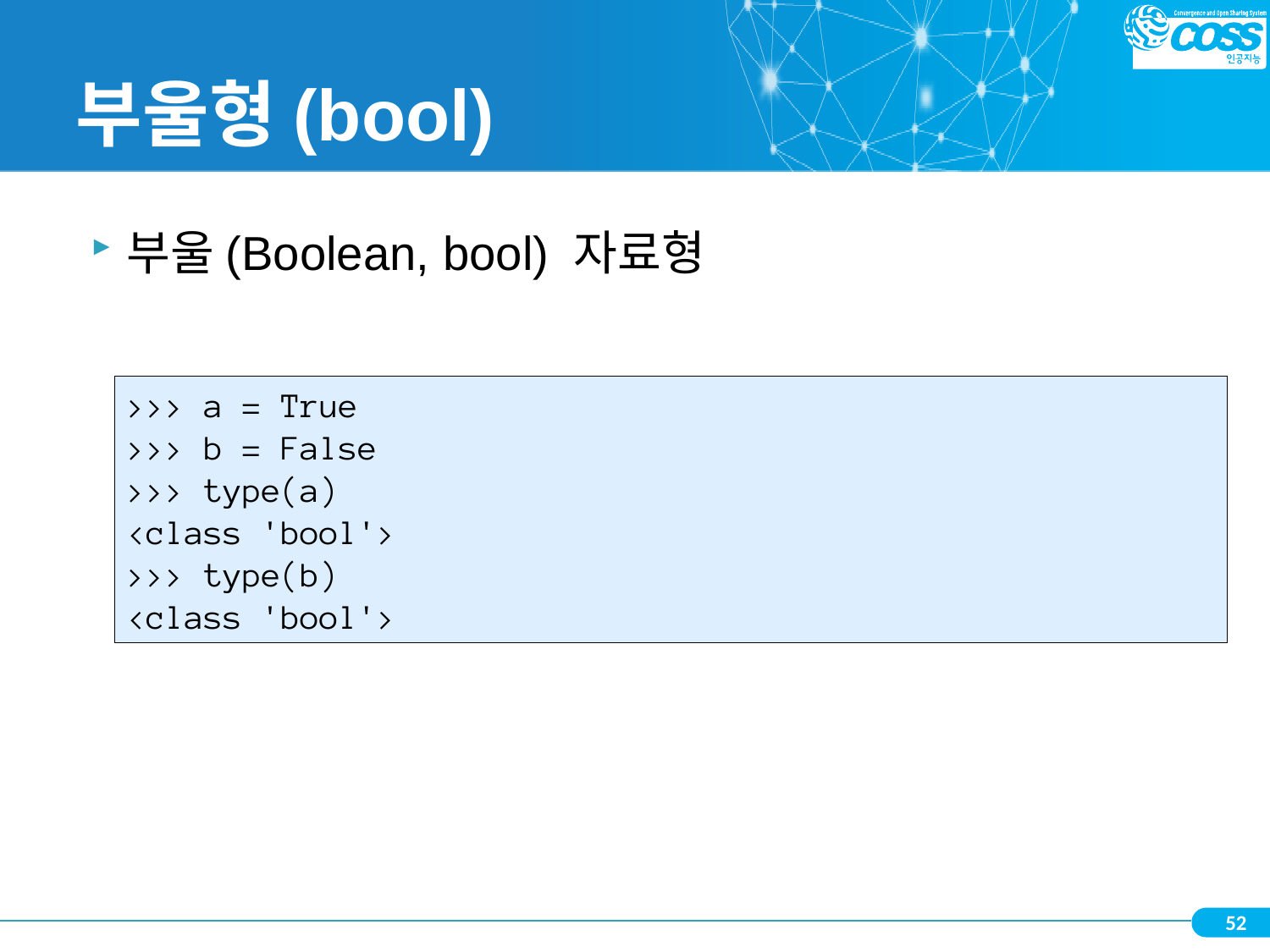

# 부울형(bool)
부울(Boolean, bool) 자료형

>>> a = True
>>> b = False
>>> type(a)
<class 'bool'>
>>> type(b)
<class 'bool'>